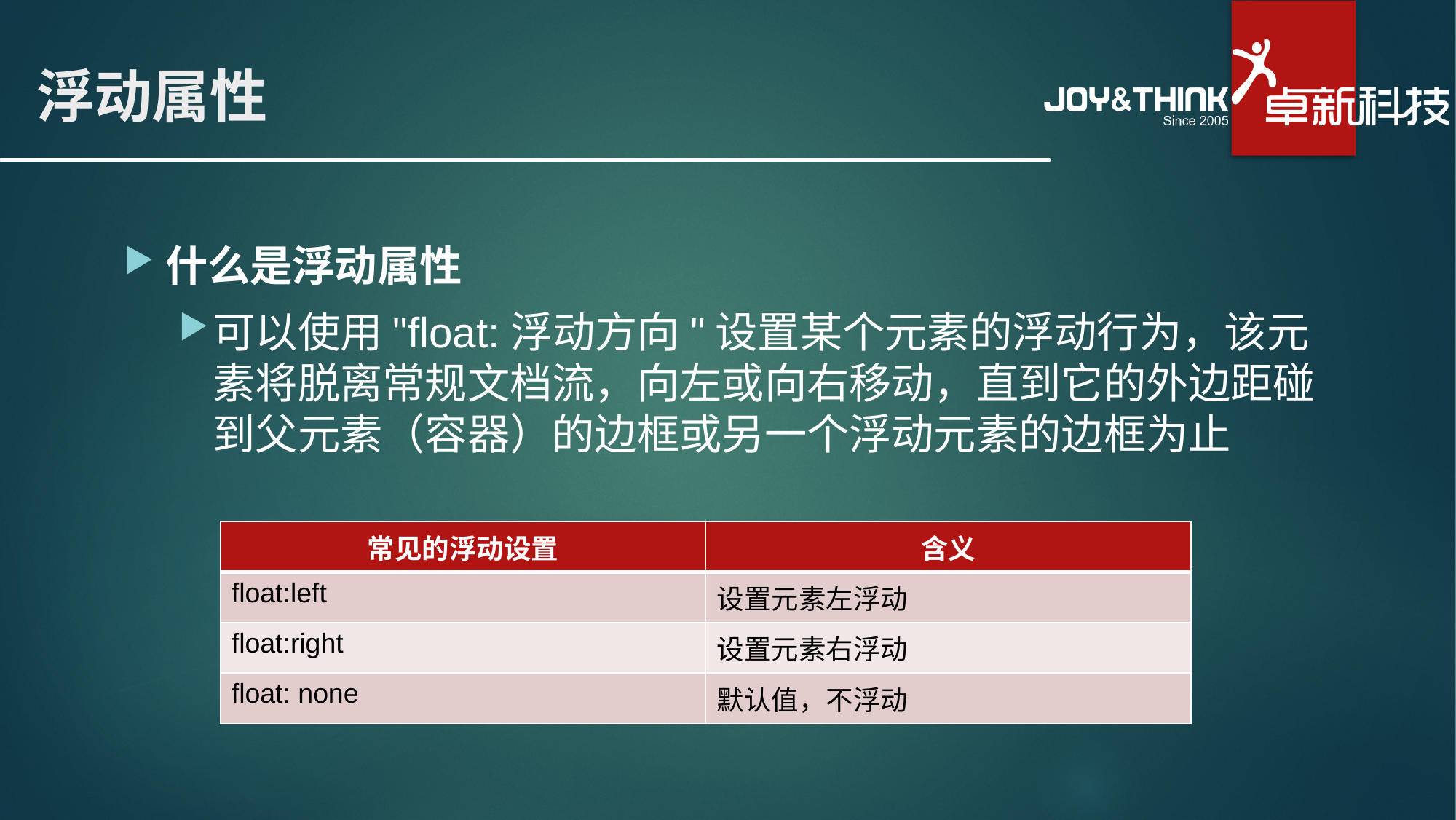

# 浮动属性
什么是浮动属性
可以使用"float:浮动方向"设置某个元素的浮动行为，该元素将脱离常规文档流，向左或向右移动，直到它的外边距碰到父元素（容器）的边框或另一个浮动元素的边框为止
| 常见的浮动设置 | 含义 |
| --- | --- |
| float:left | 设置元素左浮动 |
| float:right | 设置元素右浮动 |
| float: none | 默认值，不浮动 |